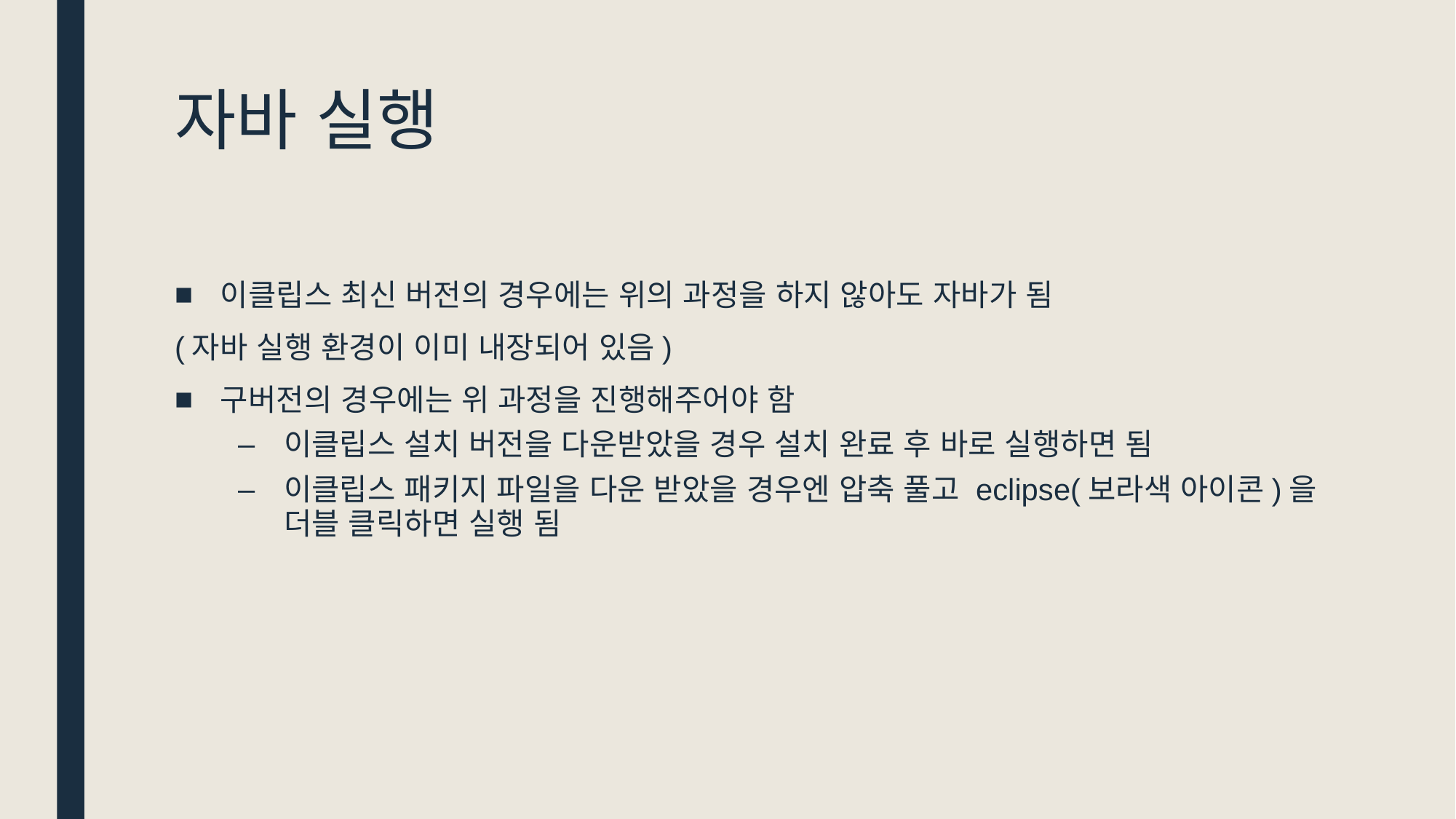

# 자바 실행
이클립스 최신 버전의 경우에는 위의 과정을 하지 않아도 자바가 됨
(자바 실행 환경이 이미 내장되어 있음)
구버전의 경우에는 위 과정을 진행해주어야 함
이클립스 설치 버전을 다운받았을 경우 설치 완료 후 바로 실행하면 됨
이클립스 패키지 파일을 다운 받았을 경우엔 압축 풀고 eclipse(보라색 아이콘)을 더블 클릭하면 실행 됨